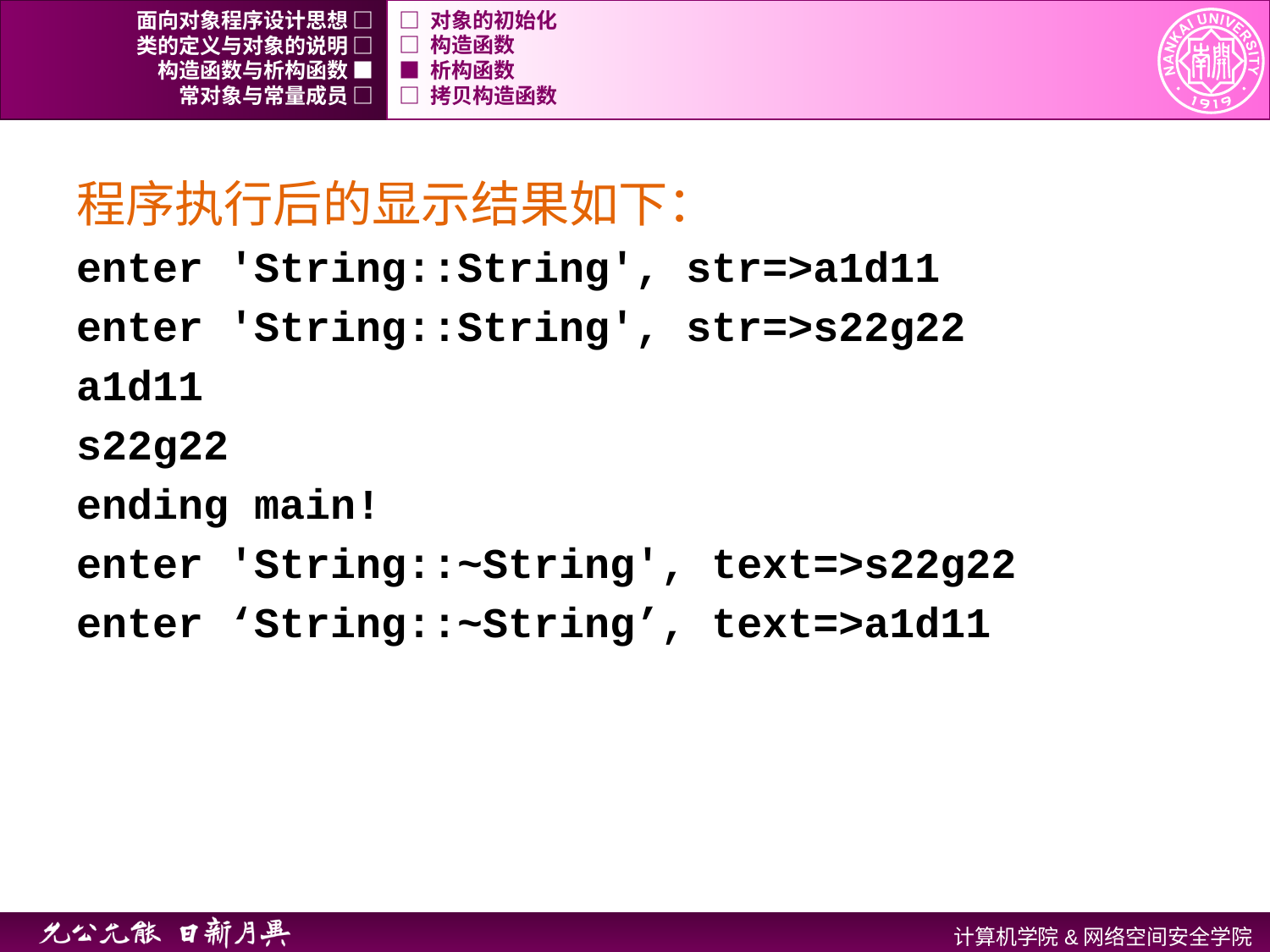

面向对象程序设计思想 □
□ 对象的初始化
类的定义与对象的说明 □
□ 构造函数
构造函数与析构函数 ■
■ 析构函数
常对象与常量成员 □

□ 拷贝构造函数
程序执行后的显示结果如下：
enter 'String::String', str=>a1d11
enter 'String::String', str=>s22g22
a1d11
s22g22
ending main!
enter 'String::~String', text=>s22g22
enter ‘String::~String’, text=>a1d11